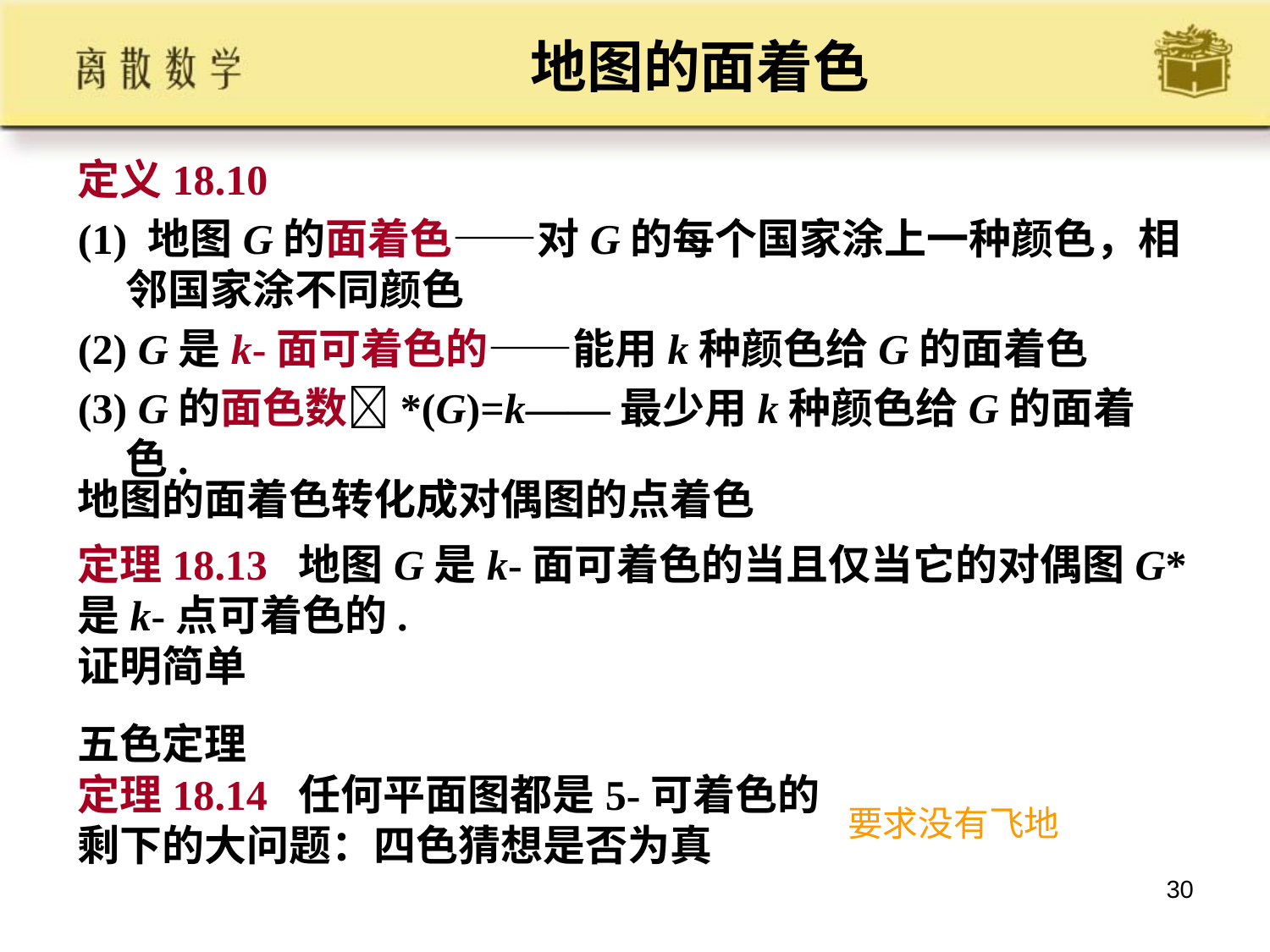

# 地图的面着色
定义18.10
(1) 地图G的面着色——对G的每个国家涂上一种颜色，相邻国家涂不同颜色
(2) G是k-面可着色的——能用k种颜色给G的面着色
(3) G的面色数χ*(G)=k——最少用k种颜色给G的面着色.
地图的面着色转化成对偶图的点着色
定理18.13  地图G是k-面可着色的当且仅当它的对偶图G*是k-点可着色的.
证明简单
五色定理
定理18.14  任何平面图都是5-可着色的
剩下的大问题：四色猜想是否为真
要求没有飞地
30